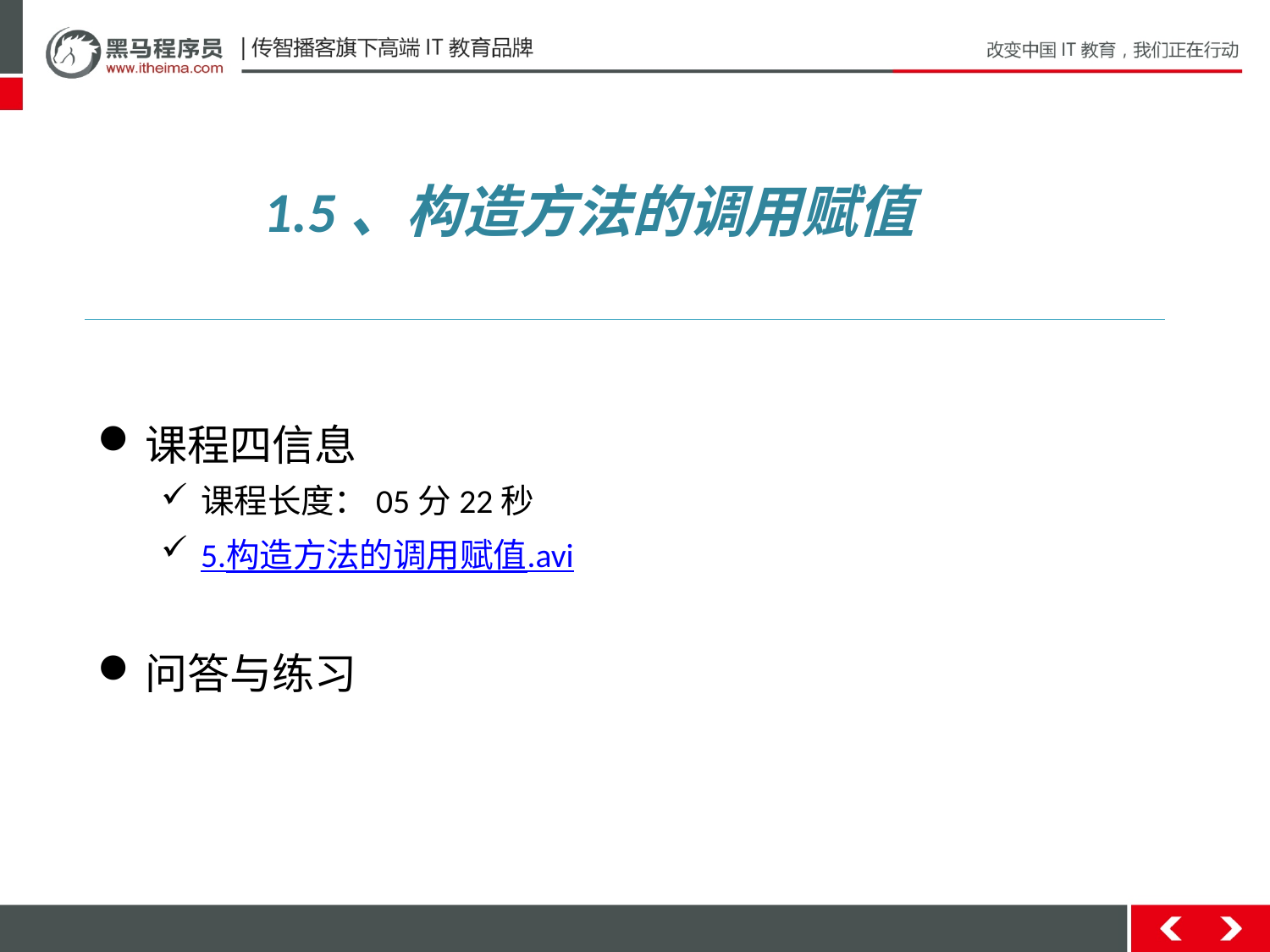

1.5、构造方法的调用赋值

课程四信息
课程长度：05分22秒
5.构造方法的调用赋值.avi

问答与练习